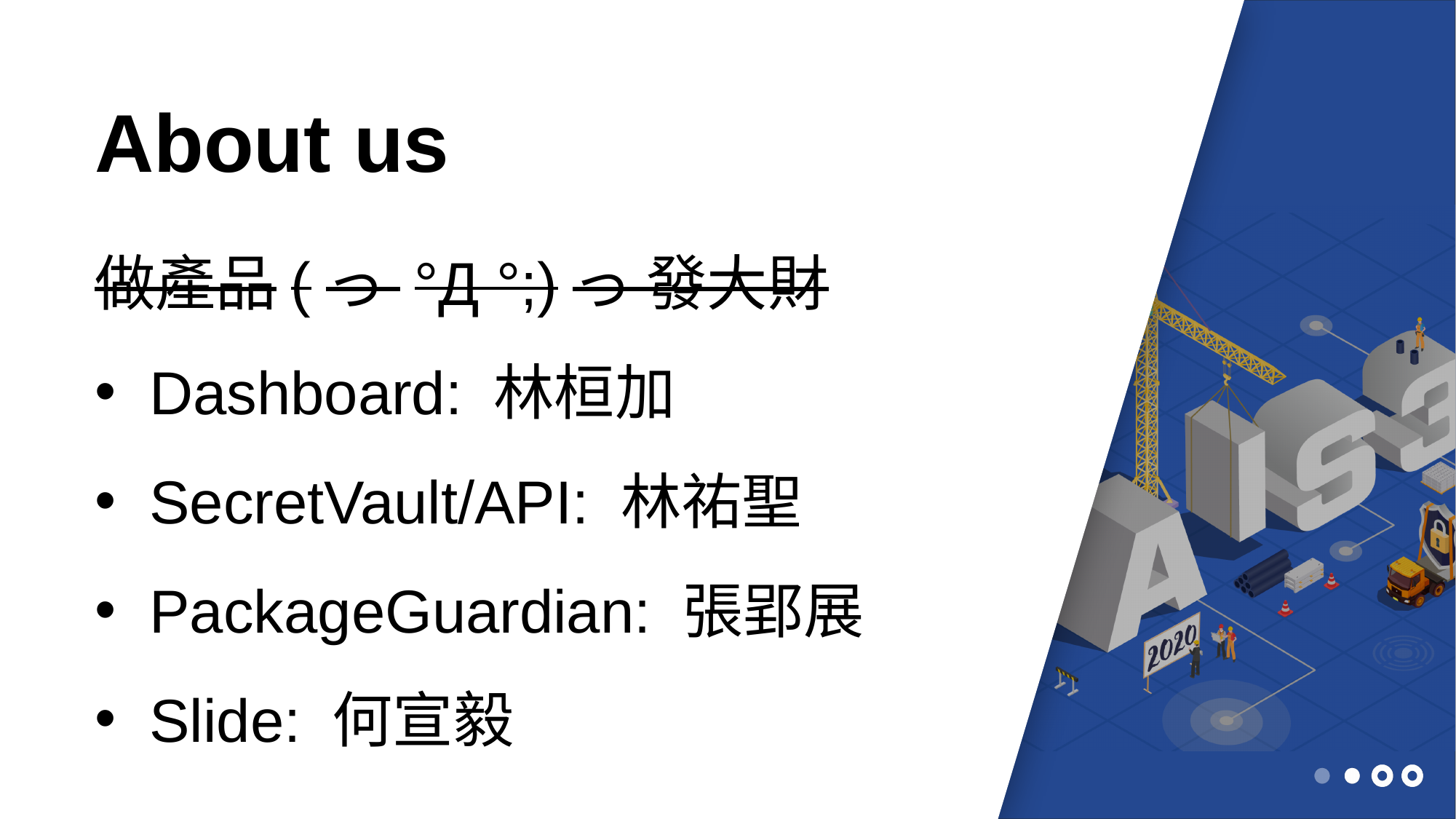

About us
做產品(っ °Д °;)っ 發大財
Dashboard: 林桓加
SecretVault/API: 林祐聖
PackageGuardian: 張郢展
Slide: 何宣毅